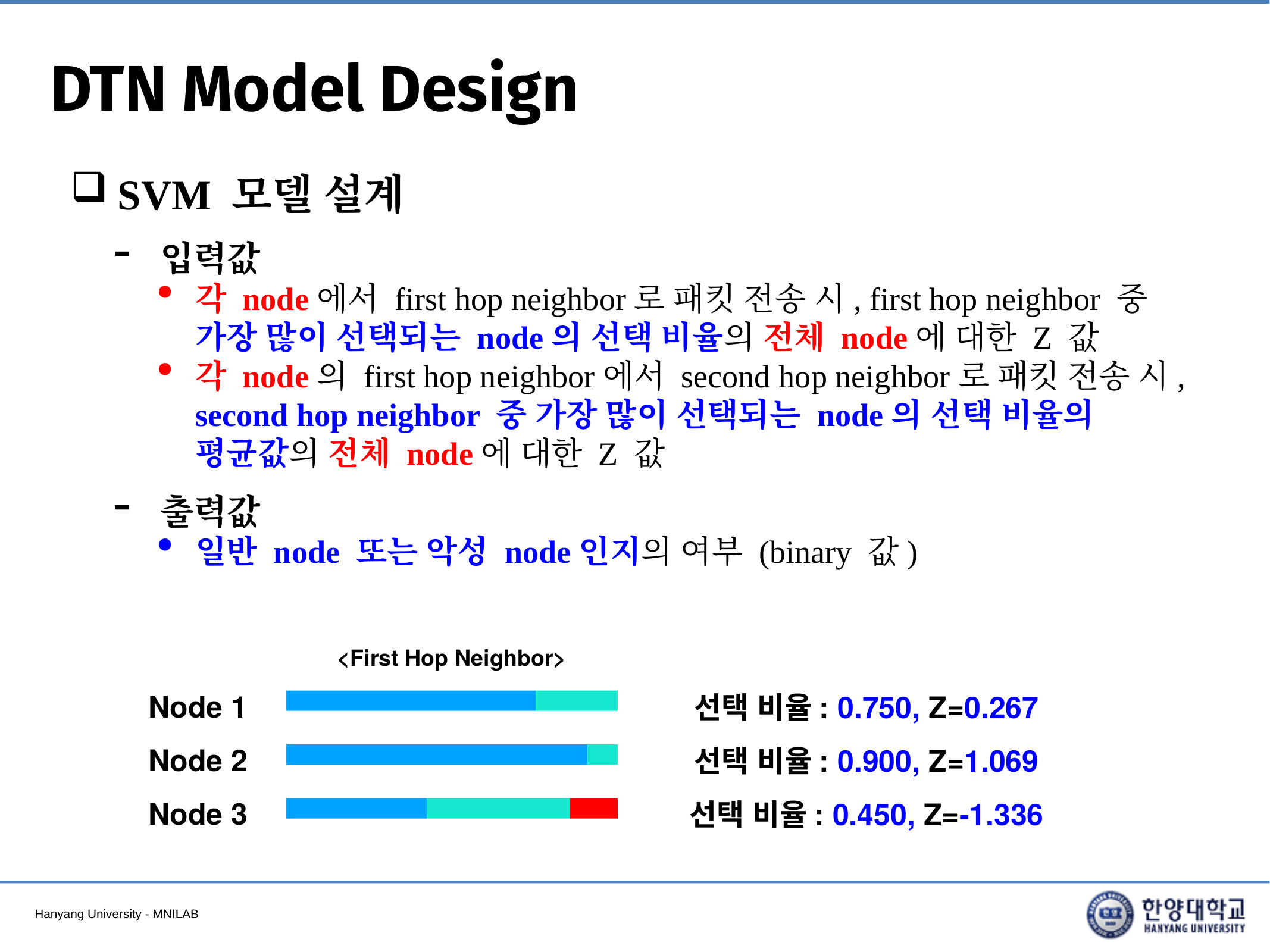

# DTN Model Design
SVM 모델 설계
입력값
각 node에서 first hop neighbor로 패킷 전송 시, first hop neighbor 중 가장 많이 선택되는 node의 선택 비율의 전체 node에 대한 Z 값
각 node의 first hop neighbor에서 second hop neighbor로 패킷 전송 시, second hop neighbor 중 가장 많이 선택되는 node의 선택 비율의 평균값의 전체 node에 대한 Z 값
출력값
일반 node 또는 악성 node인지의 여부 (binary 값)

<First Hop Neighbor>
Node 1
Node 2
Node 3
선택 비율: 0.750, Z=0.267
선택 비율: 0.900, Z=1.069
선택 비율: 0.450, Z=-1.336